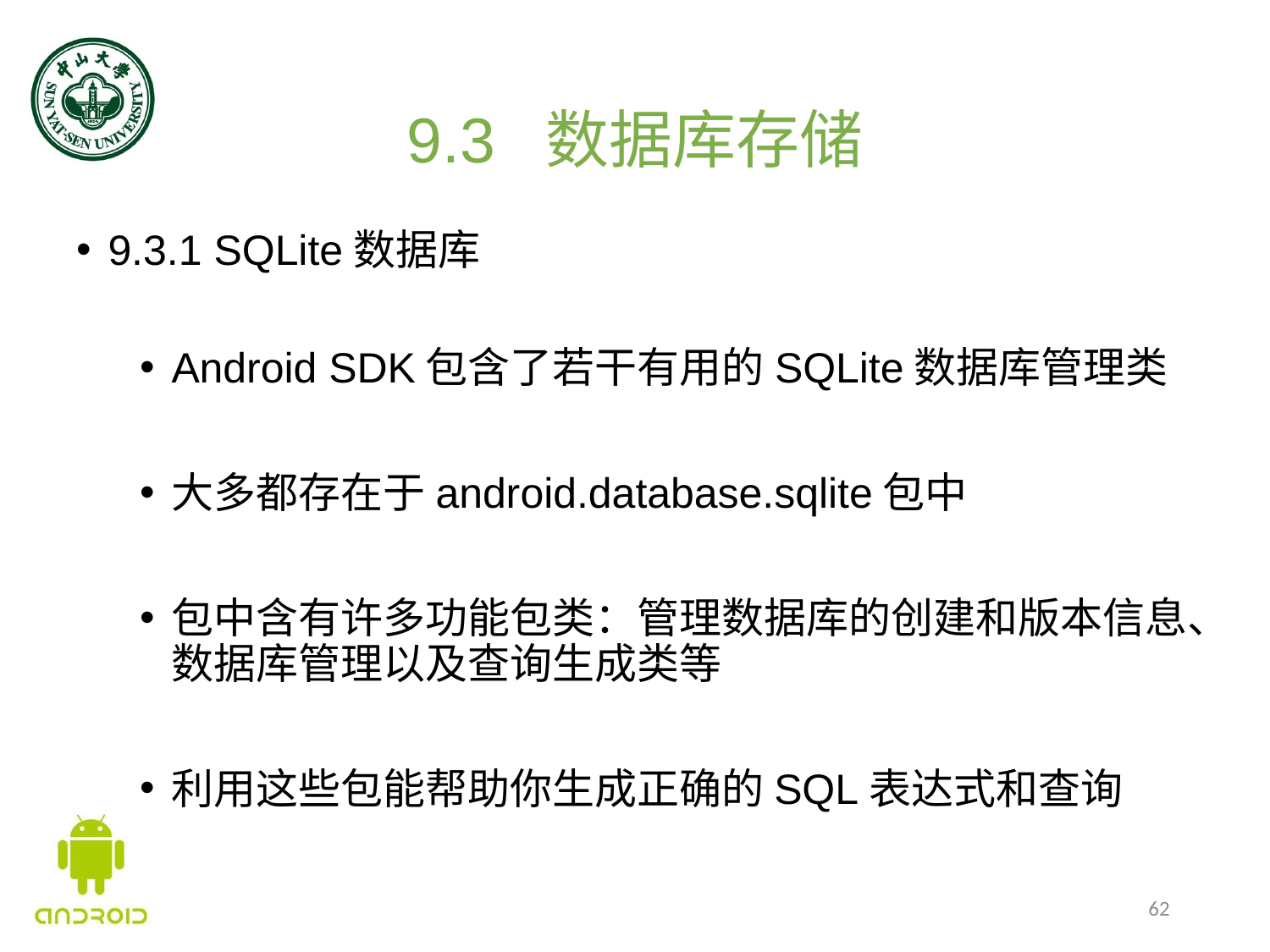

# 9.3  数据库存储
9.3.1 SQLite数据库

Android SDK包含了若干有用的SQLite数据库管理类

大多都存在于android.database.sqlite包中

包中含有许多功能包类：管理数据库的创建和版本信息、数据库管理以及查询生成类等

利用这些包能帮助你生成正确的SQL表达式和查询

62